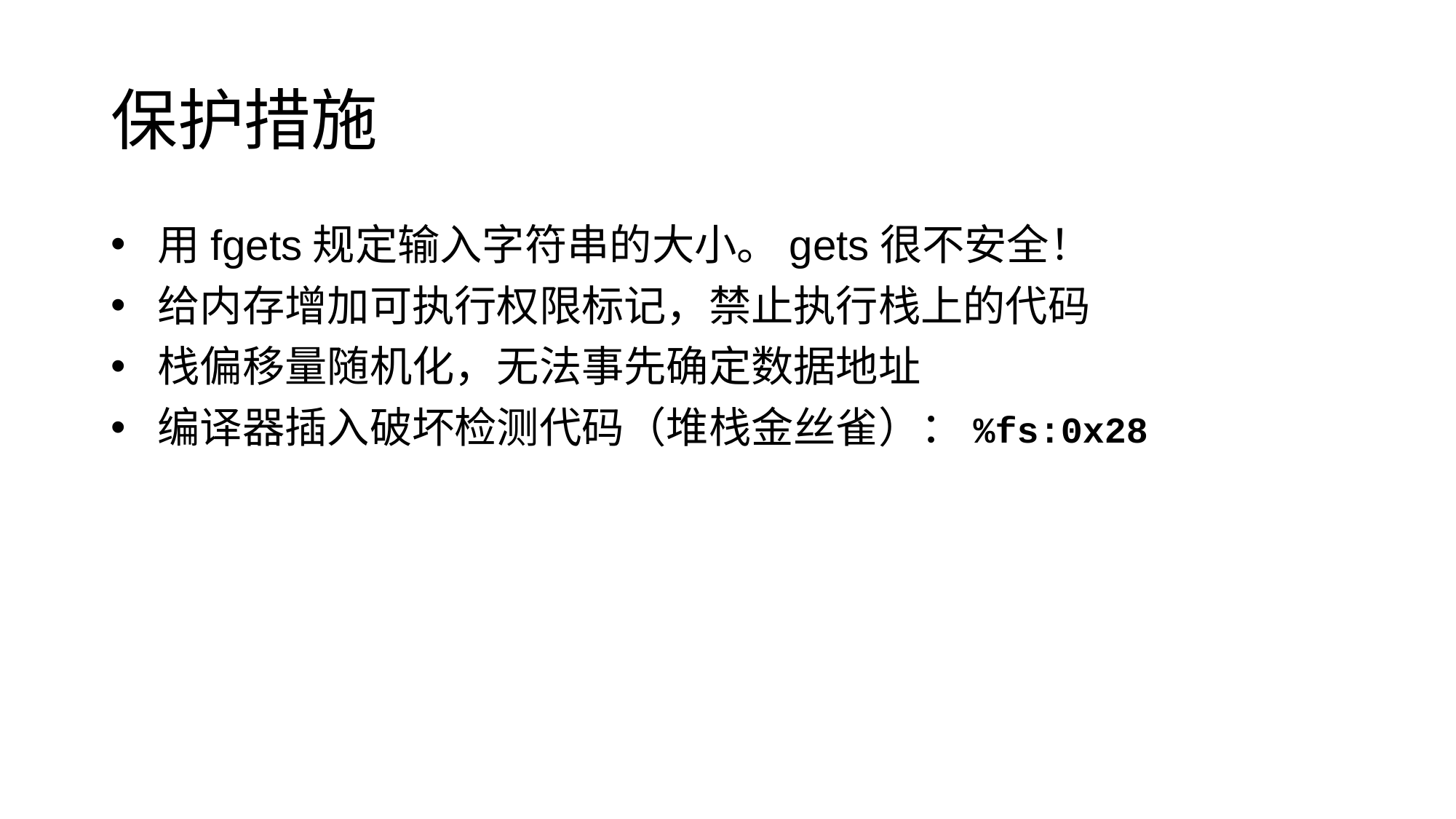

# 保护措施
 用fgets规定输入字符串的大小。gets很不安全！
 给内存增加可执行权限标记，禁止执行栈上的代码
 栈偏移量随机化，无法事先确定数据地址
 编译器插入破坏检测代码（堆栈金丝雀）：%fs:0x28